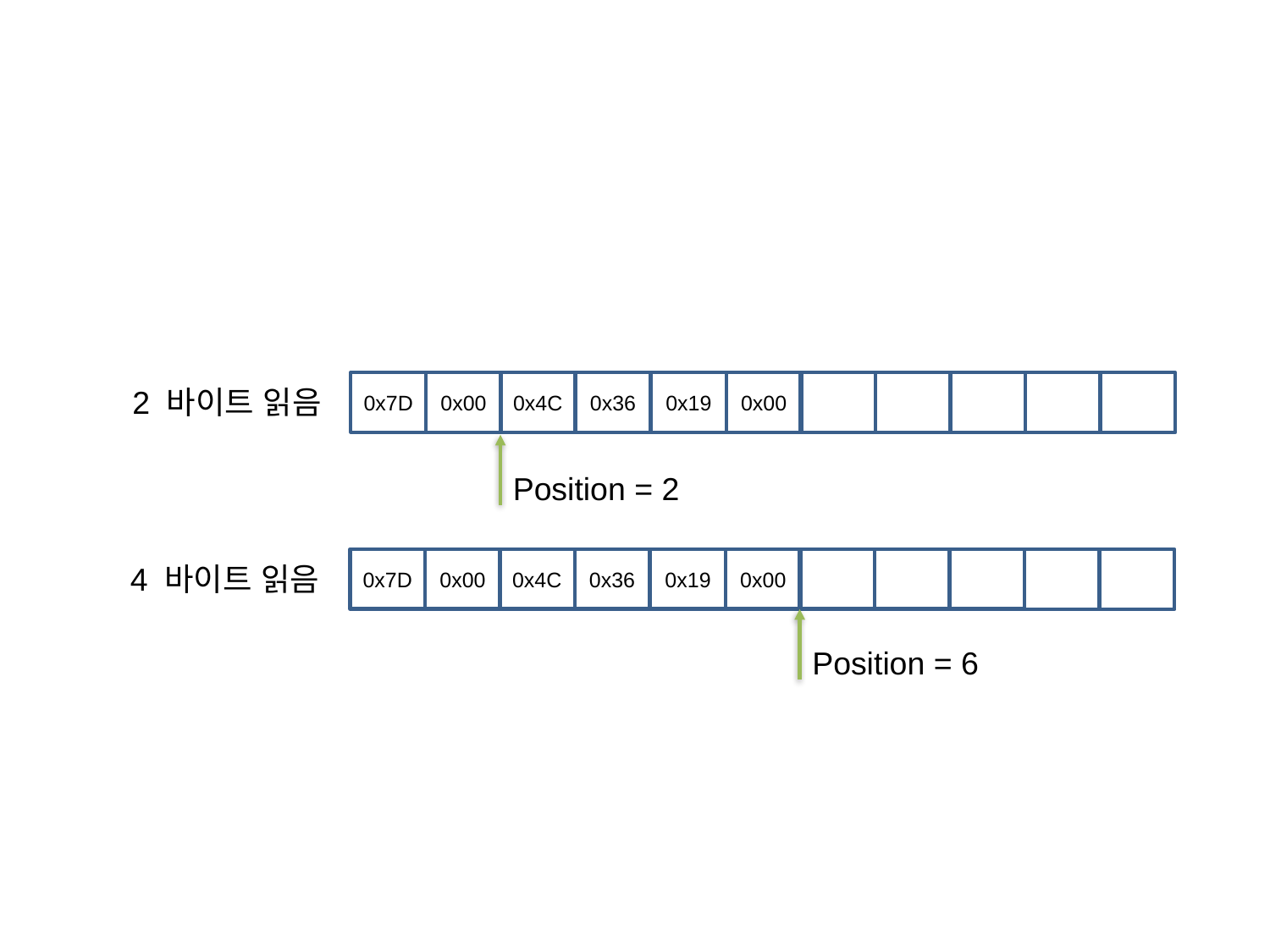

0x7D
0x00
0x4C
0x36
0x19
0x00

2 바이트 읽음
Position = 2
0x7D
0x00
0x4C
0x36
0x19
0x00

Position = 6
4 바이트 읽음